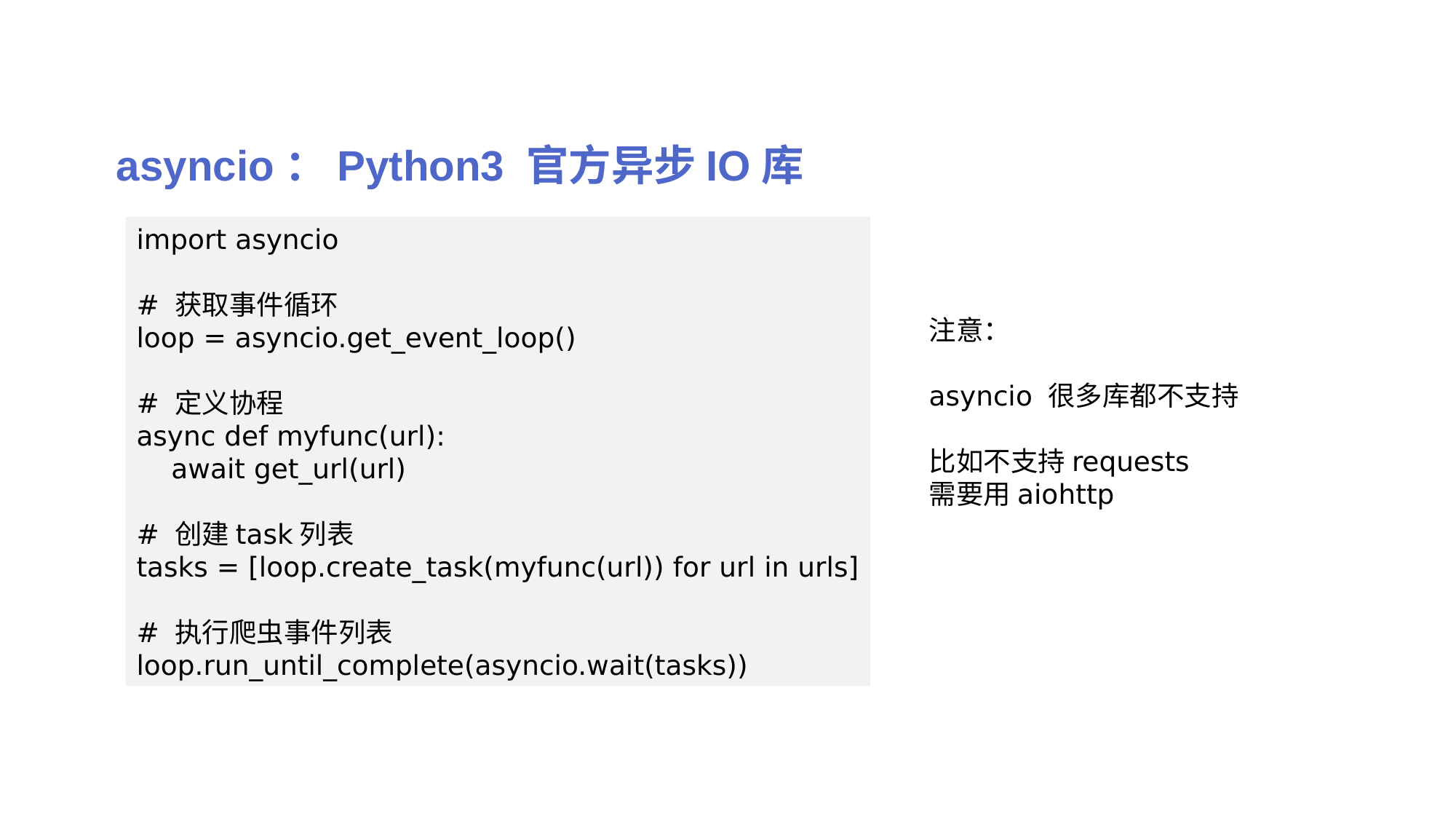

asyncio：Python3 官方异步IO库
import asyncio

# 获取事件循环
loop = asyncio.get_event_loop()

# 定义协程
async def myfunc(url):
    await get_url(url)

# 创建task列表
tasks = [loop.create_task(myfunc(url)) for url in urls]

# 执行爬虫事件列表
loop.run_until_complete(asyncio.wait(tasks))
注意：

asyncio 很多库都不支持

比如不支持requests
需要用aiohttp